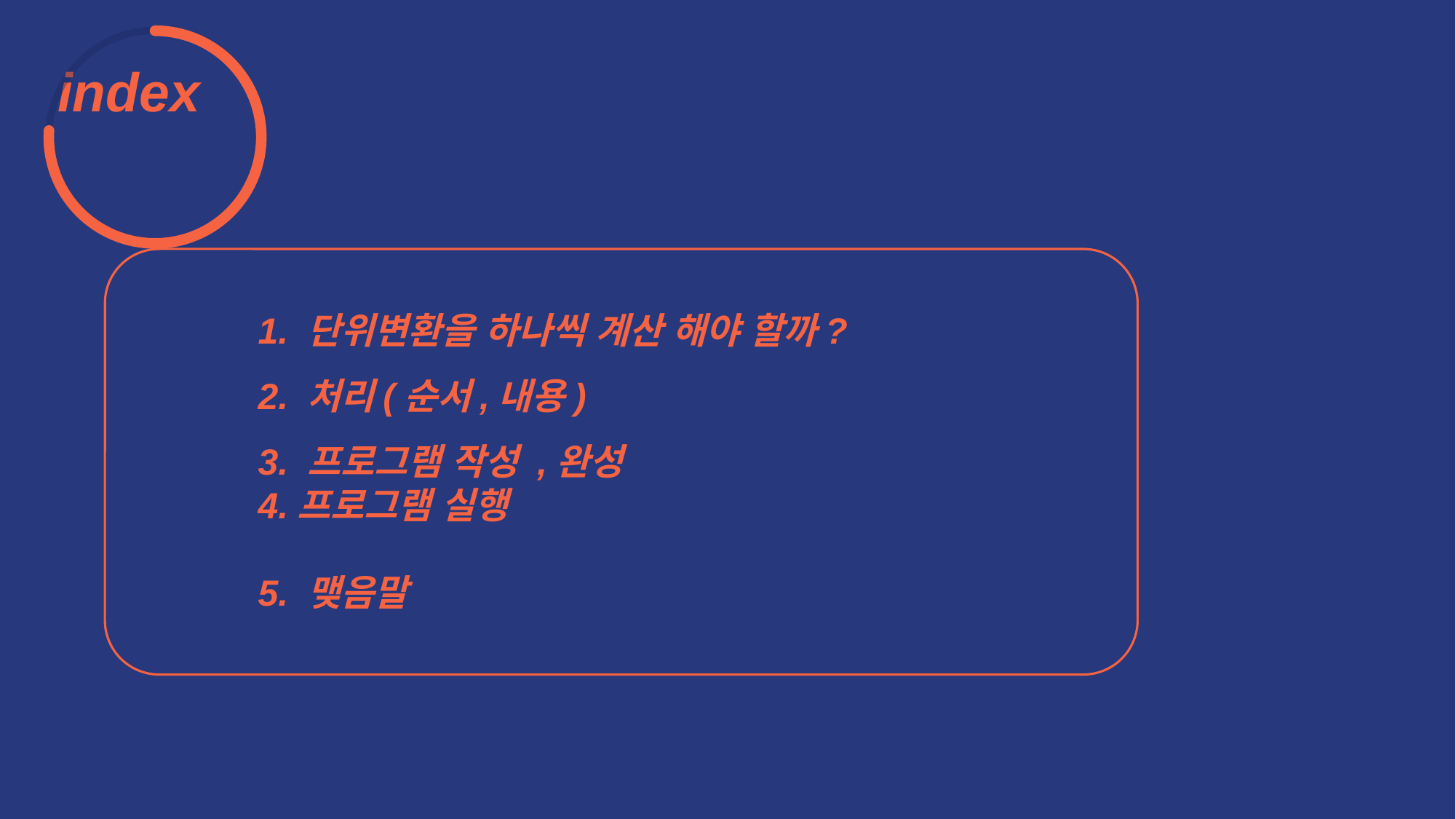

index

1. 단위변환을 하나씩 계산 해야 할까?
2. 처리(순서,내용)
3. 프로그램 작성 ,완성
4.프로그램 실행

5. 맺음말